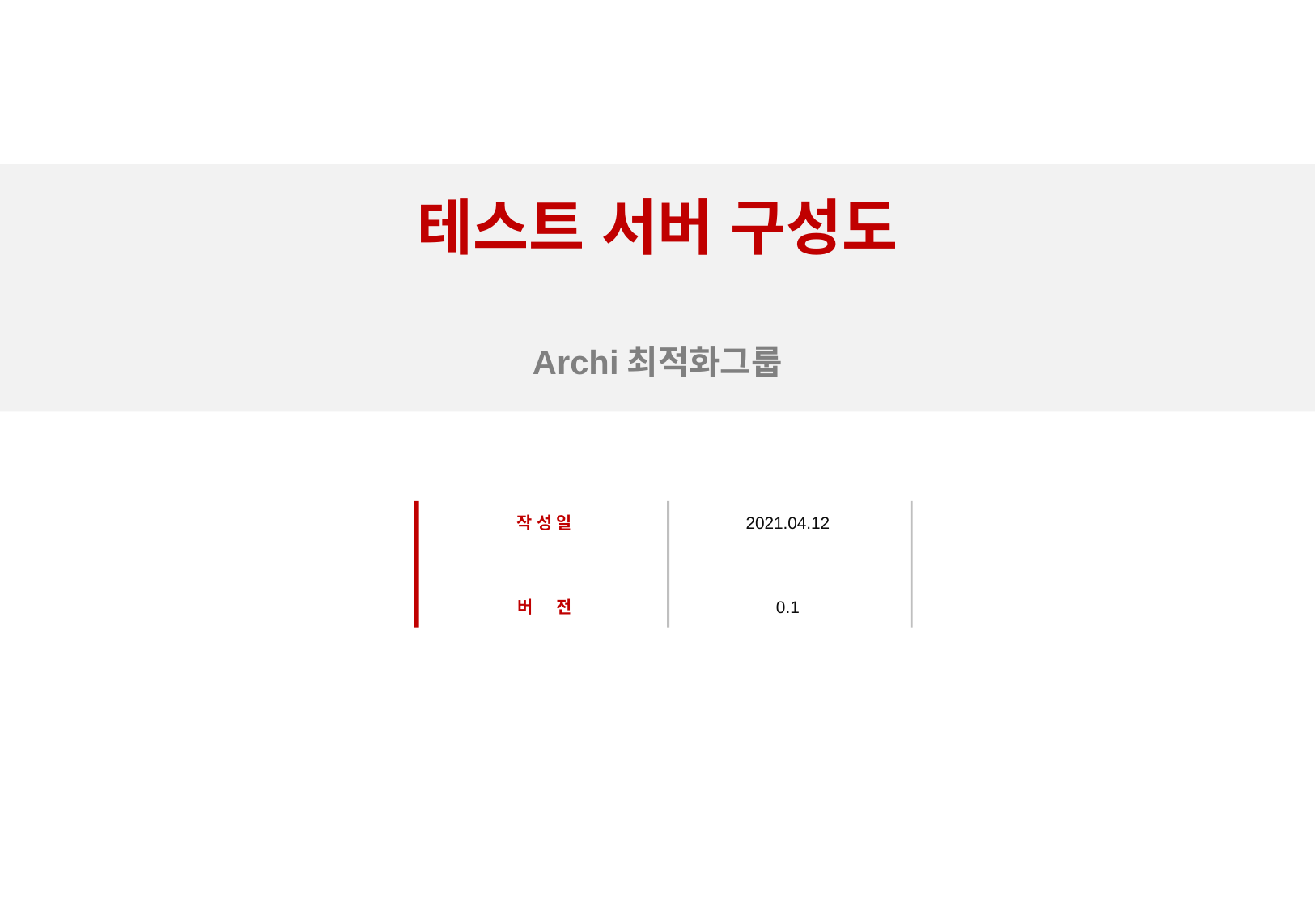

테스트 서버 구성도
Archi최적화그룹

작 성 일

2021.04.12

버     전
0.1